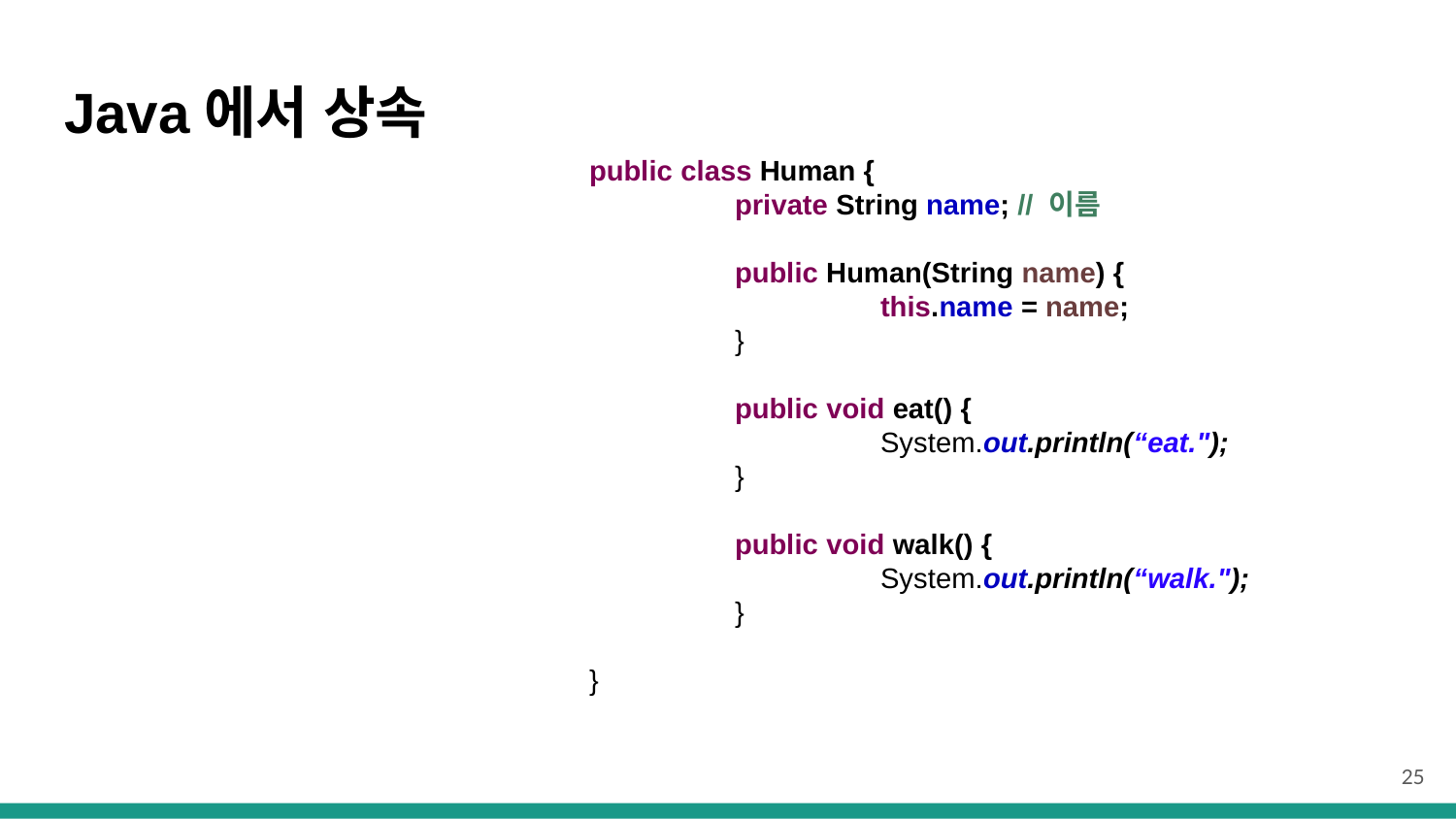

# Java에서 상속
public class Human {
	private String name; // 이름

	public Human(String name) {
		this.name = name;
	}

	public void eat() {
		System.out.println(“eat.");
	}

	public void walk() {
		System.out.println(“walk.");
	}

}
25